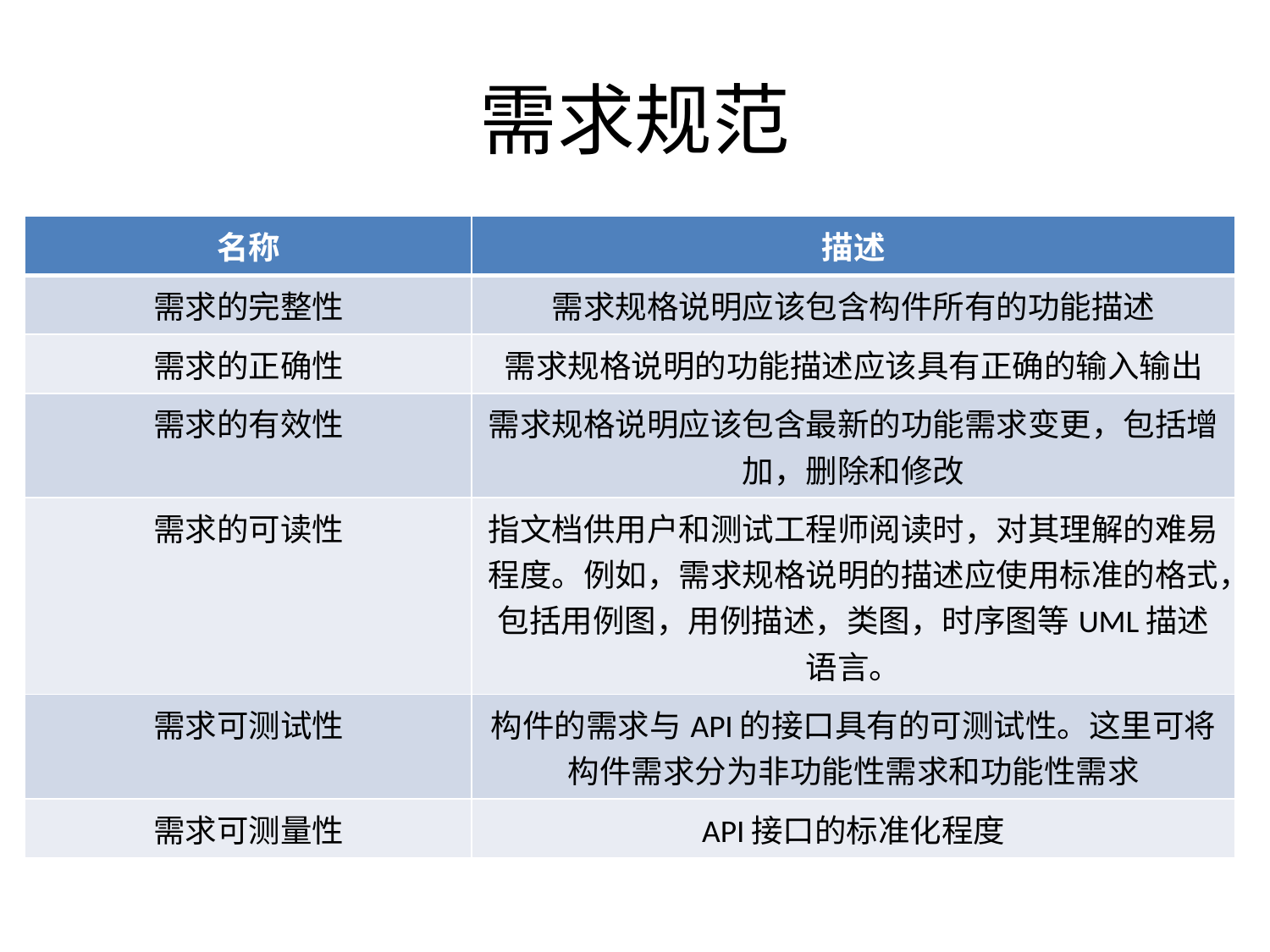

# 需求规范
| 名称 | 描述 |
| --- | --- |
| 需求的完整性 | 需求规格说明应该包含构件所有的功能描述 |
| 需求的正确性 | 需求规格说明的功能描述应该具有正确的输入输出 |
| 需求的有效性 | 需求规格说明应该包含最新的功能需求变更，包括增加，删除和修改 |
| 需求的可读性 | 指文档供用户和测试工程师阅读时，对其理解的难易程度。例如，需求规格说明的描述应使用标准的格式，包括用例图，用例描述，类图，时序图等UML描述语言。 |
| 需求可测试性 | 构件的需求与API的接口具有的可测试性。这里可将构件需求分为非功能性需求和功能性需求 |
| 需求可测量性 | API接口的标准化程度 |